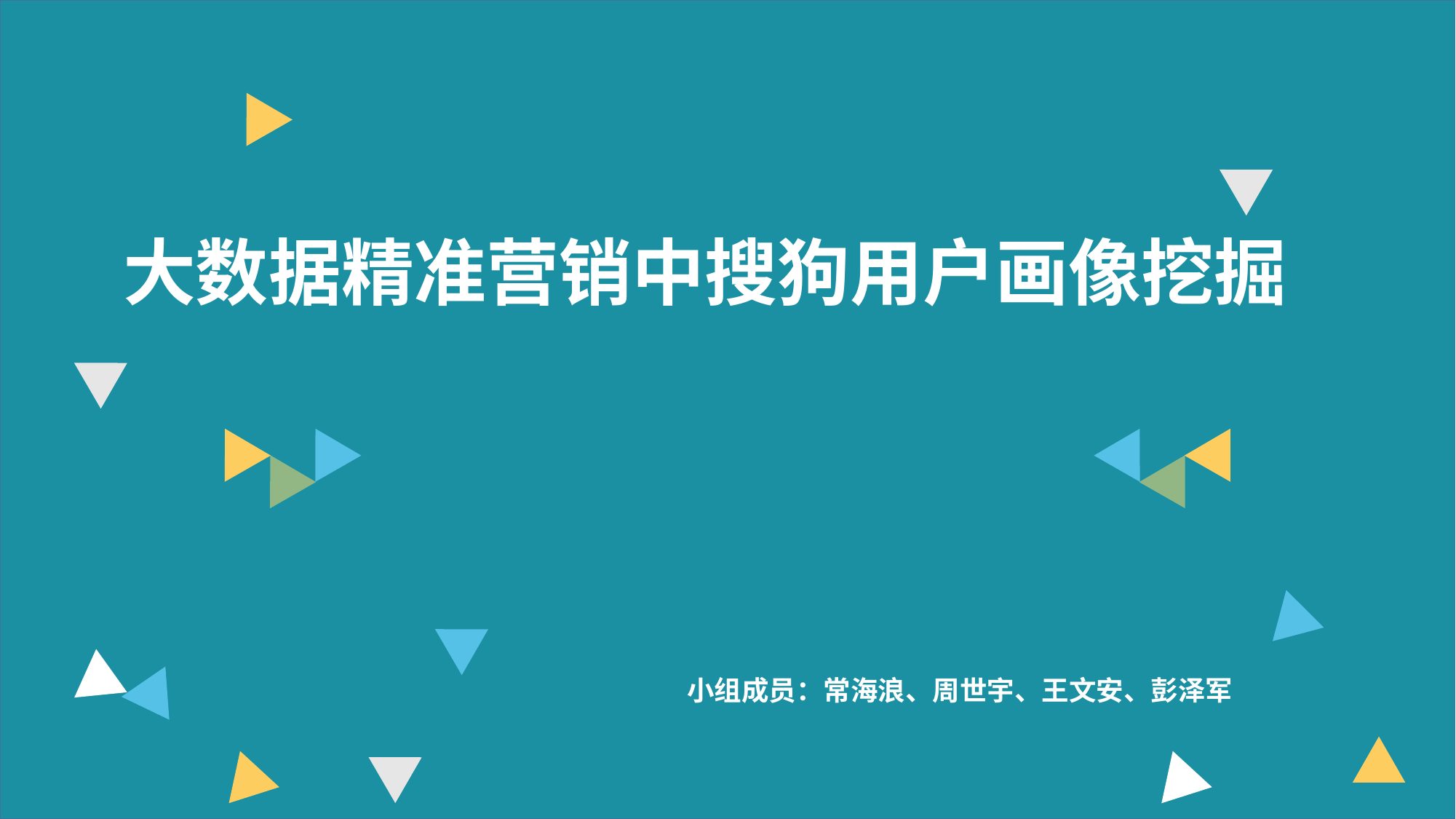

大数据精准营销中搜狗用户画像挖掘

小组成员：常海浪、周世宇、王文安、彭泽军